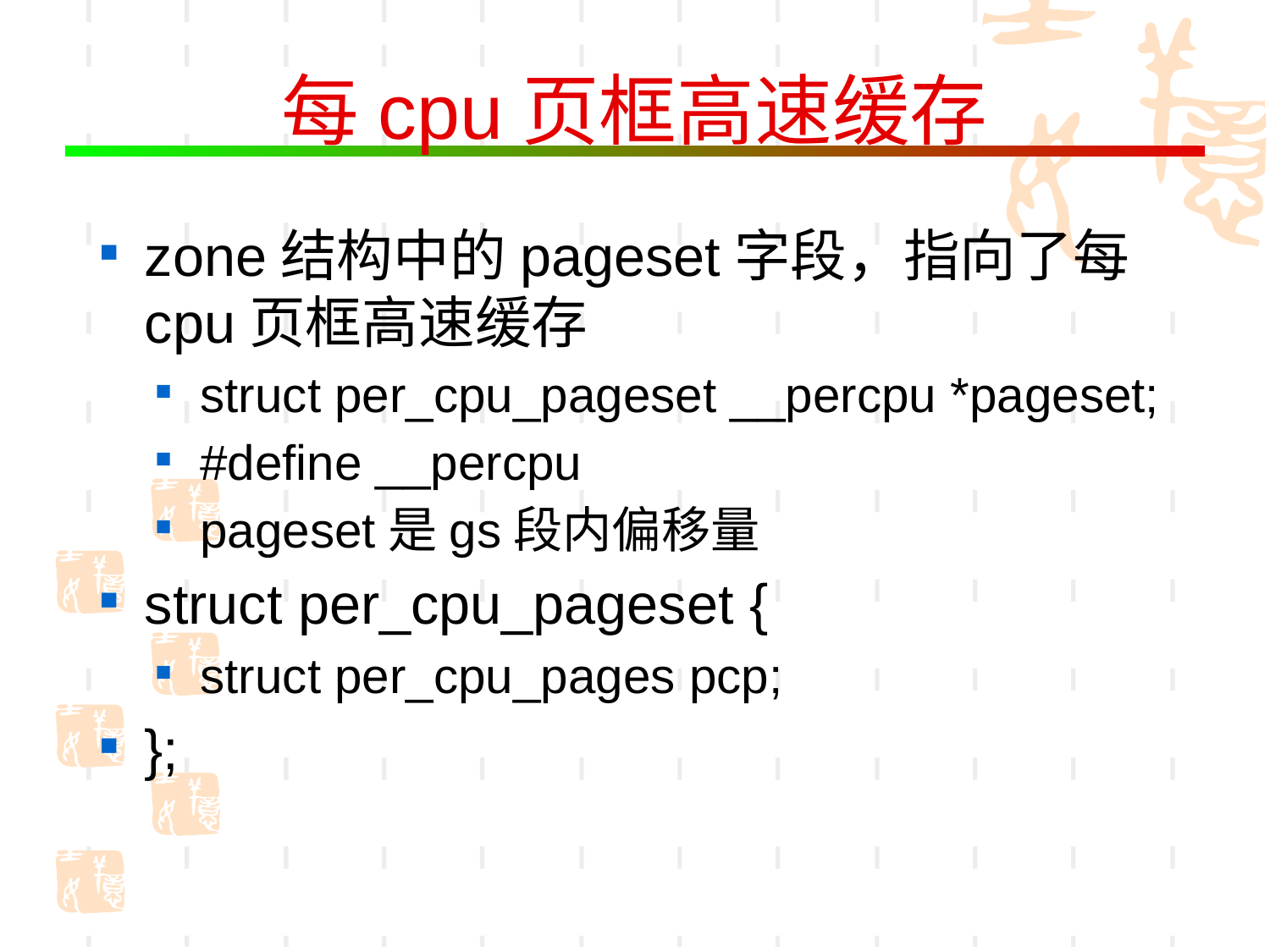

# 每cpu页框高速缓存
zone结构中的pageset字段，指向了每cpu页框高速缓存
struct per_cpu_pageset __percpu *pageset;
#define __percpu
pageset是gs段内偏移量
struct per_cpu_pageset {
struct per_cpu_pages pcp;
};